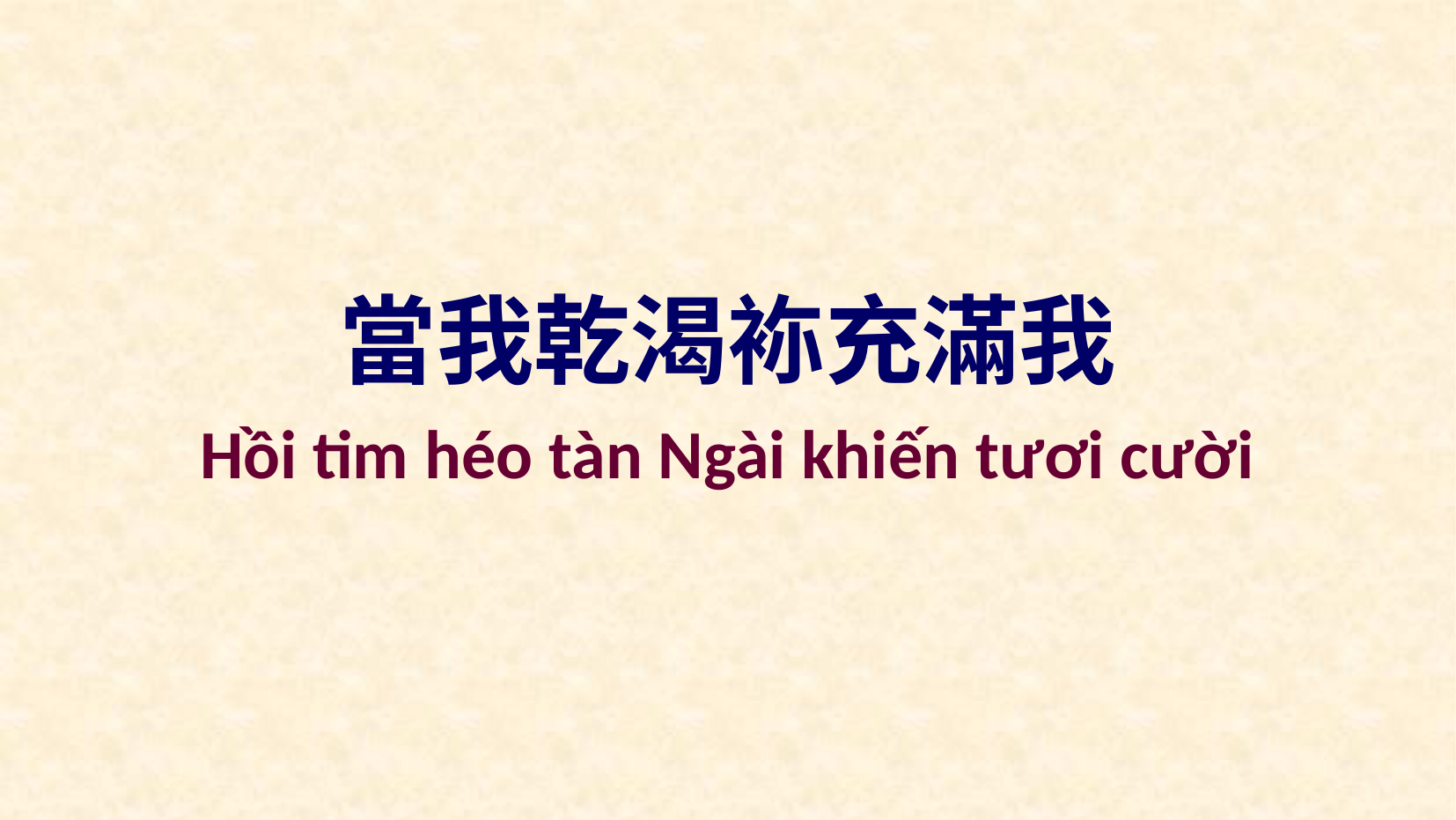

當我乾渴袮充滿我
Hồi tim héo tàn Ngài khiến tươi cười